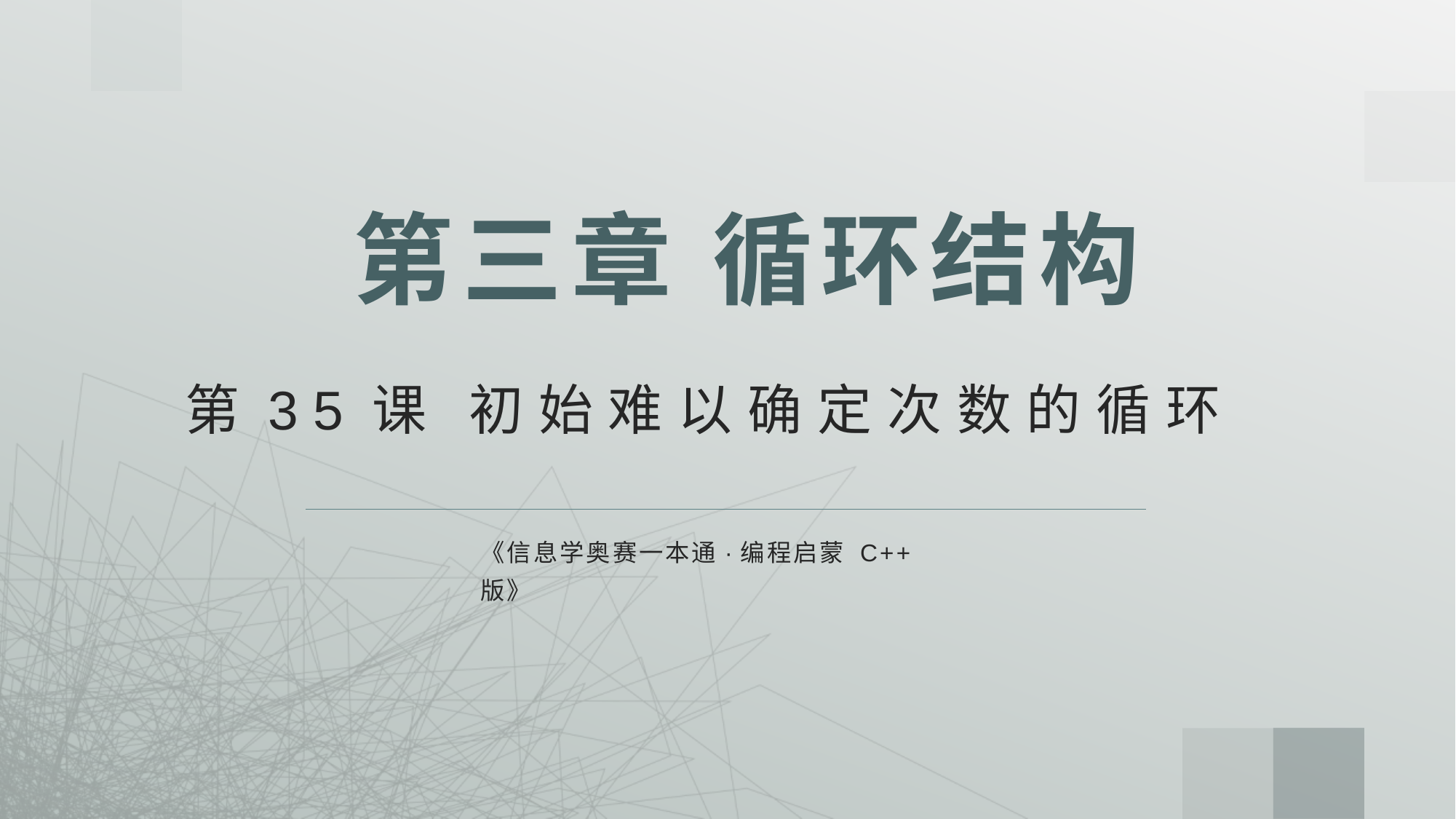

# 第三章 循环结构
第35课 初始难以确定次数的循环
《信息学奥赛一本通·编程启蒙 C++版》